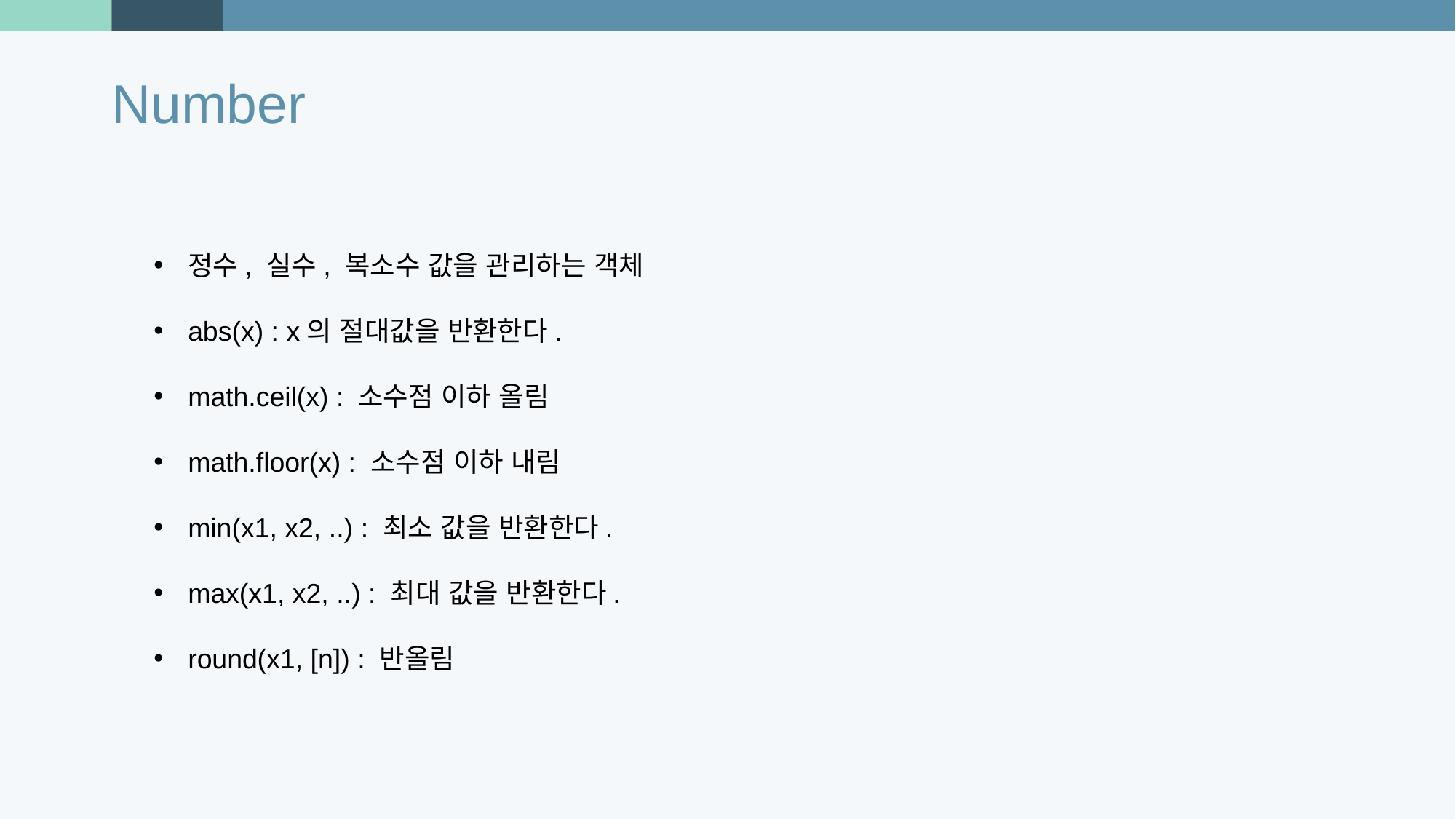

Number
정수, 실수, 복소수 값을 관리하는 객체
abs(x) : x의 절대값을 반환한다.
math.ceil(x) : 소수점 이하 올림
math.floor(x) : 소수점 이하 내림
min(x1, x2, ..) : 최소 값을 반환한다.
max(x1, x2, ..) : 최대 값을 반환한다.
round(x1, [n]) : 반올림
Photo by Joel Filipe on Unsplash